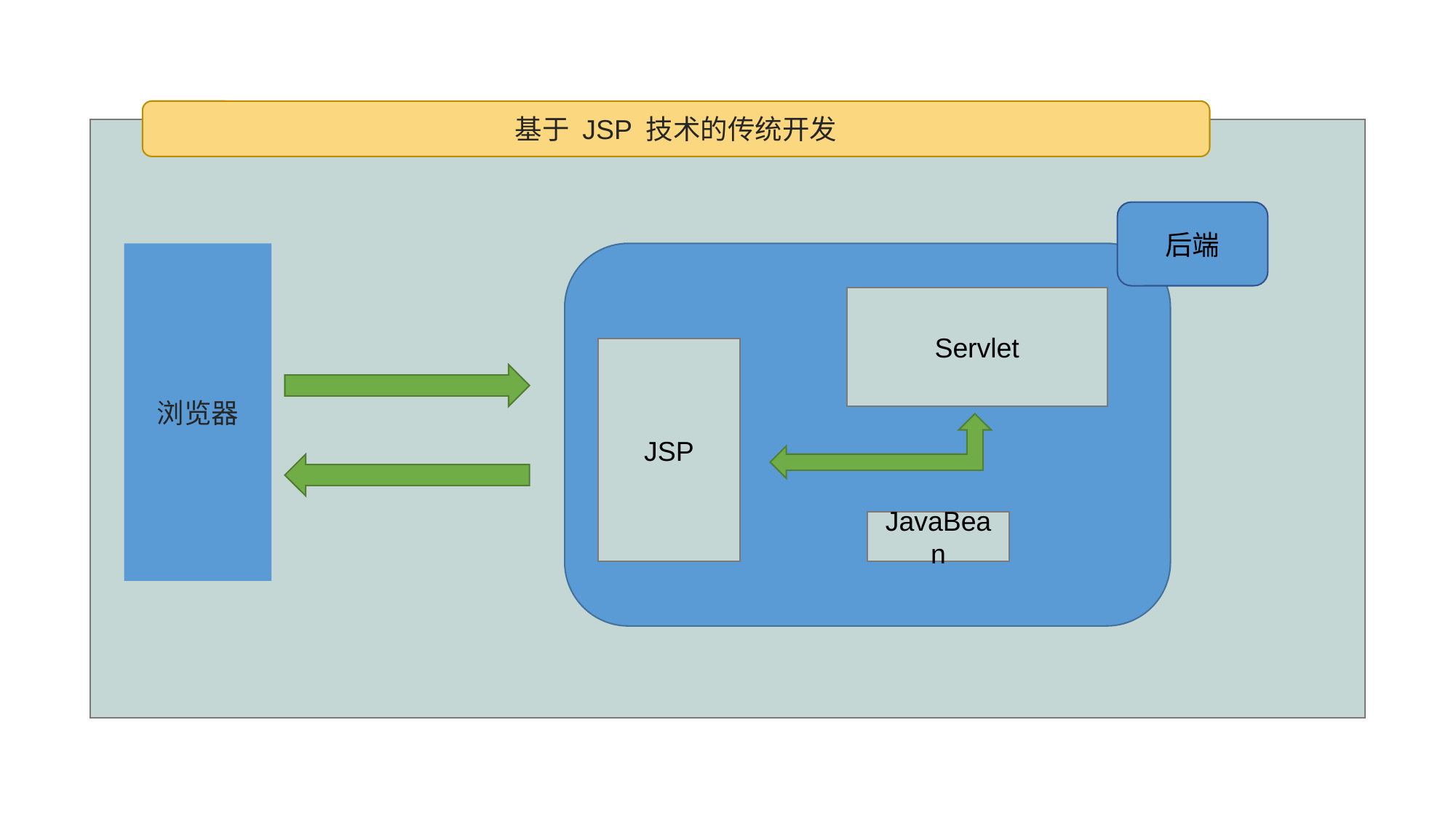

基于 JSP 技术的传统开发

后端
浏览器

Servlet
JSP

JavaBean